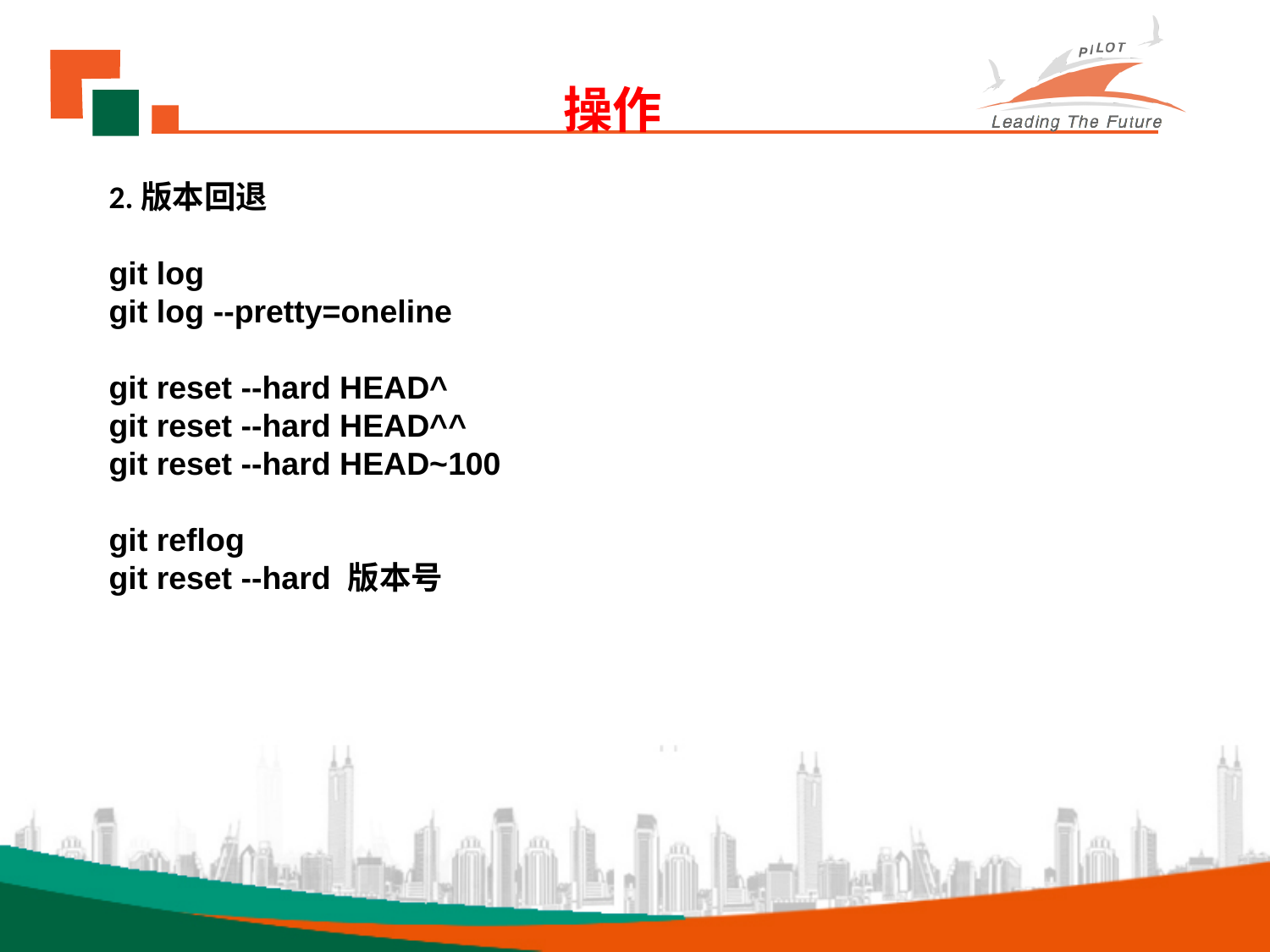

操作
2.版本回退

git log
git log --pretty=oneline

git reset --hard HEAD^
git reset --hard HEAD^^
git reset --hard HEAD~100

git reflog
git reset --hard 版本号